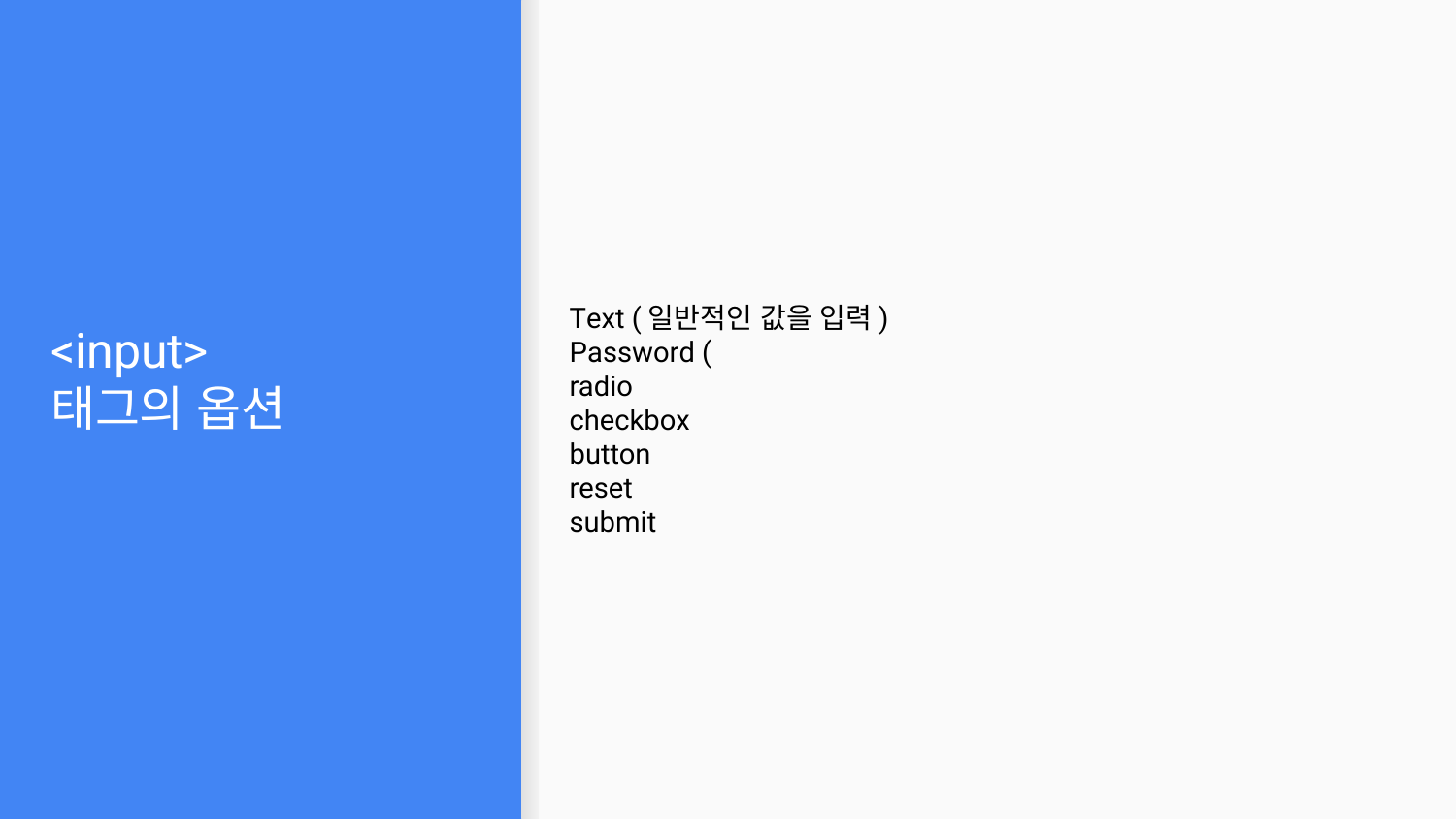

# <input> 태그의 옵션
Text (일반적인 값을 입력)
Password (
radio
checkbox
button
reset
submit